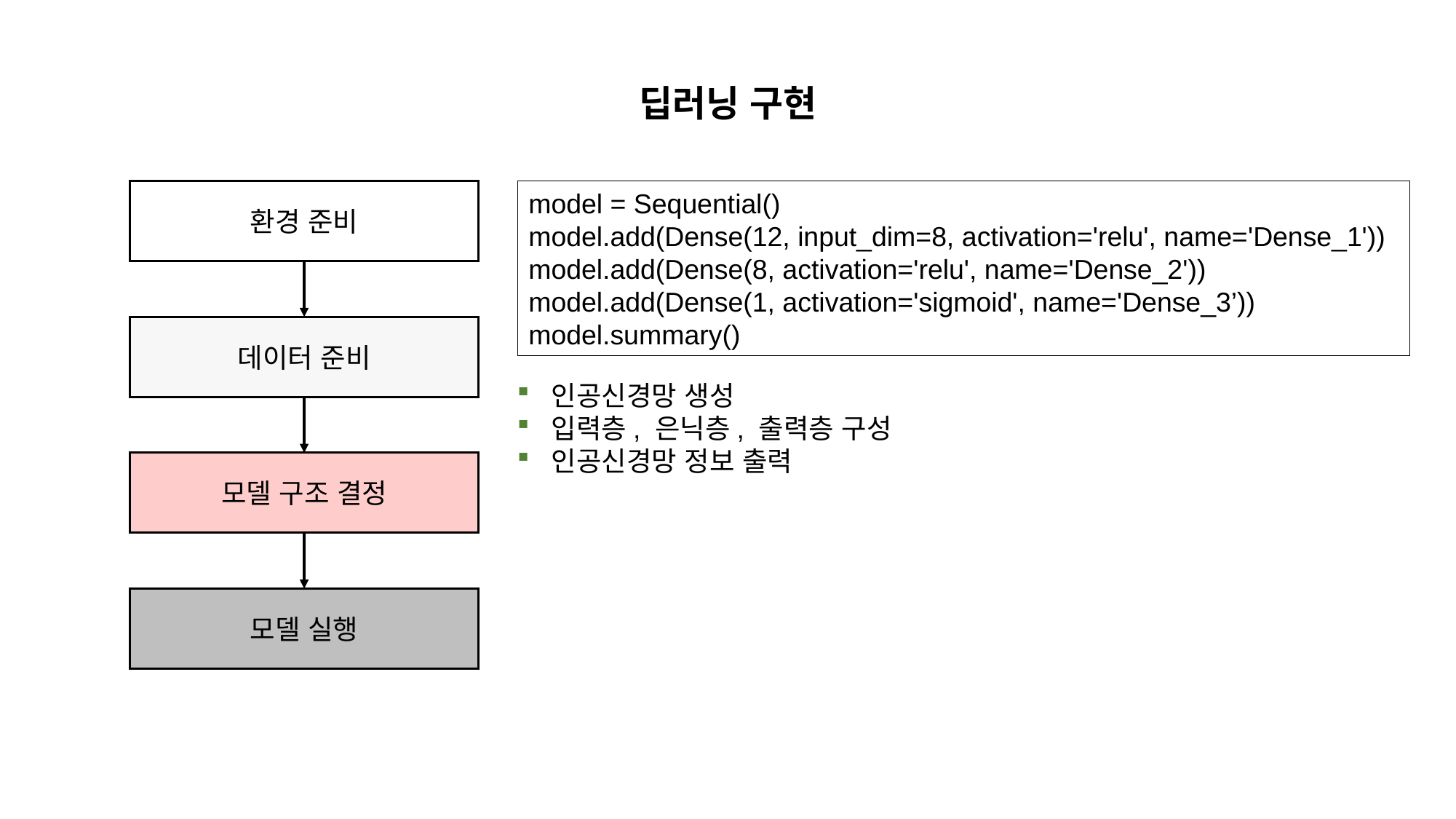

딥러닝 구현
환경 준비
model = Sequential()
model.add(Dense(12, input_dim=8, activation='relu', name='Dense_1'))
model.add(Dense(8, activation='relu', name='Dense_2'))
model.add(Dense(1, activation='sigmoid', name='Dense_3’))
model.summary()
데이터 준비
인공신경망 생성
입력층, 은닉층, 출력층 구성
인공신경망 정보 출력
모델 구조 결정
모델 실행